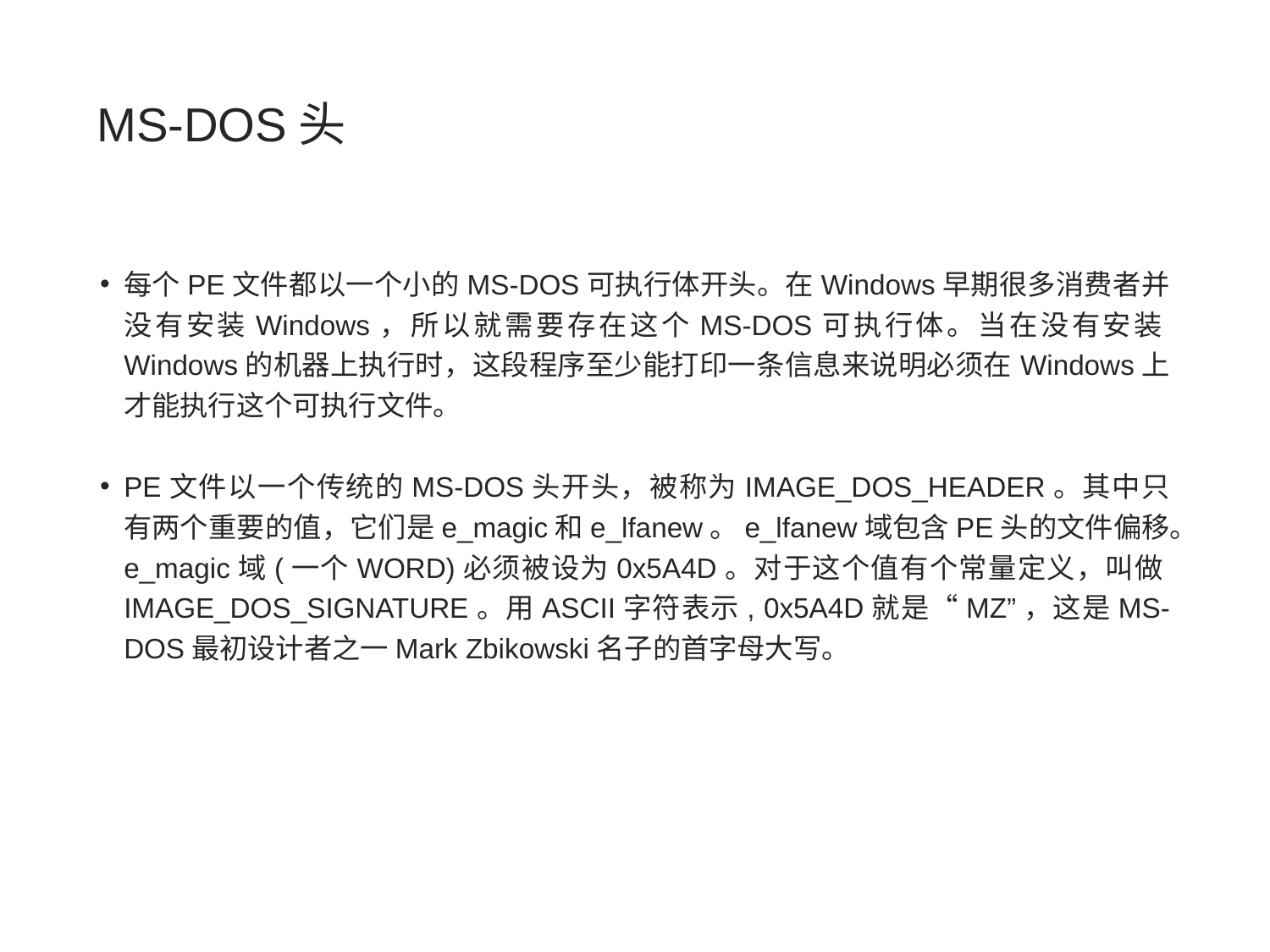

# MS-DOS头
每个PE文件都以一个小的MS-DOS可执行体开头。在Windows早期很多消费者并没有安装Windows，所以就需要存在这个MS-DOS可执行体。当在没有安装Windows的机器上执行时，这段程序至少能打印一条信息来说明必须在Windows上才能执行这个可执行文件。

PE文件以一个传统的MS-DOS头开头，被称为IMAGE_DOS_HEADER。其中只有两个重要的值，它们是e_magic和e_lfanew。e_lfanew域包含PE头的文件偏移。e_magic域(一个WORD)必须被设为0x5A4D。对于这个值有个常量定义，叫做IMAGE_DOS_SIGNATURE。用ASCII字符表示, 0x5A4D就是“MZ”，这是MS-DOS最初设计者之一Mark Zbikowski名子的首字母大写。